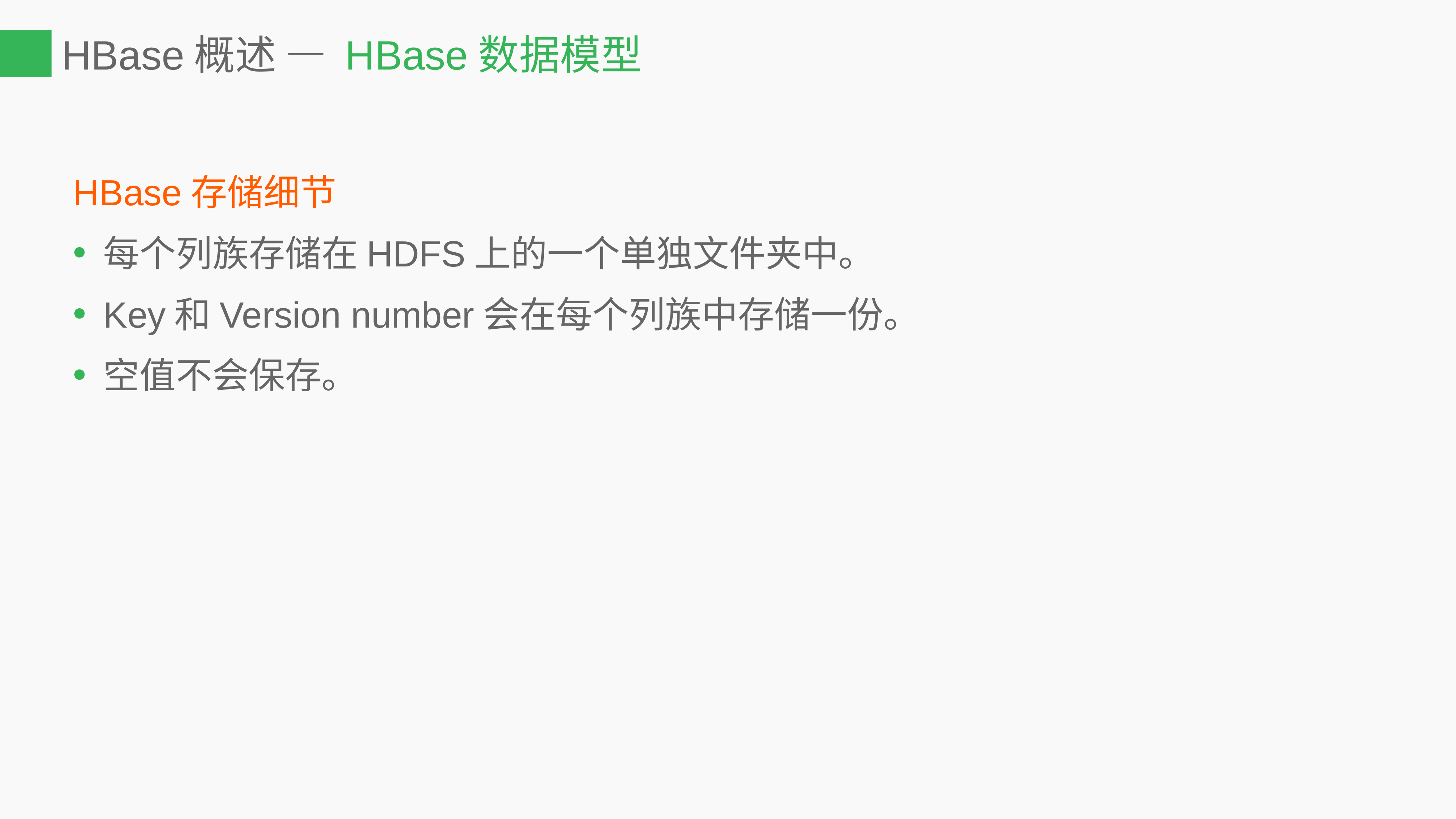

# HBase概述 — HBase数据模型
HBase存储细节
每个列族存储在HDFS上的一个单独文件夹中。
Key和Version number会在每个列族中存储一份。
空值不会保存。